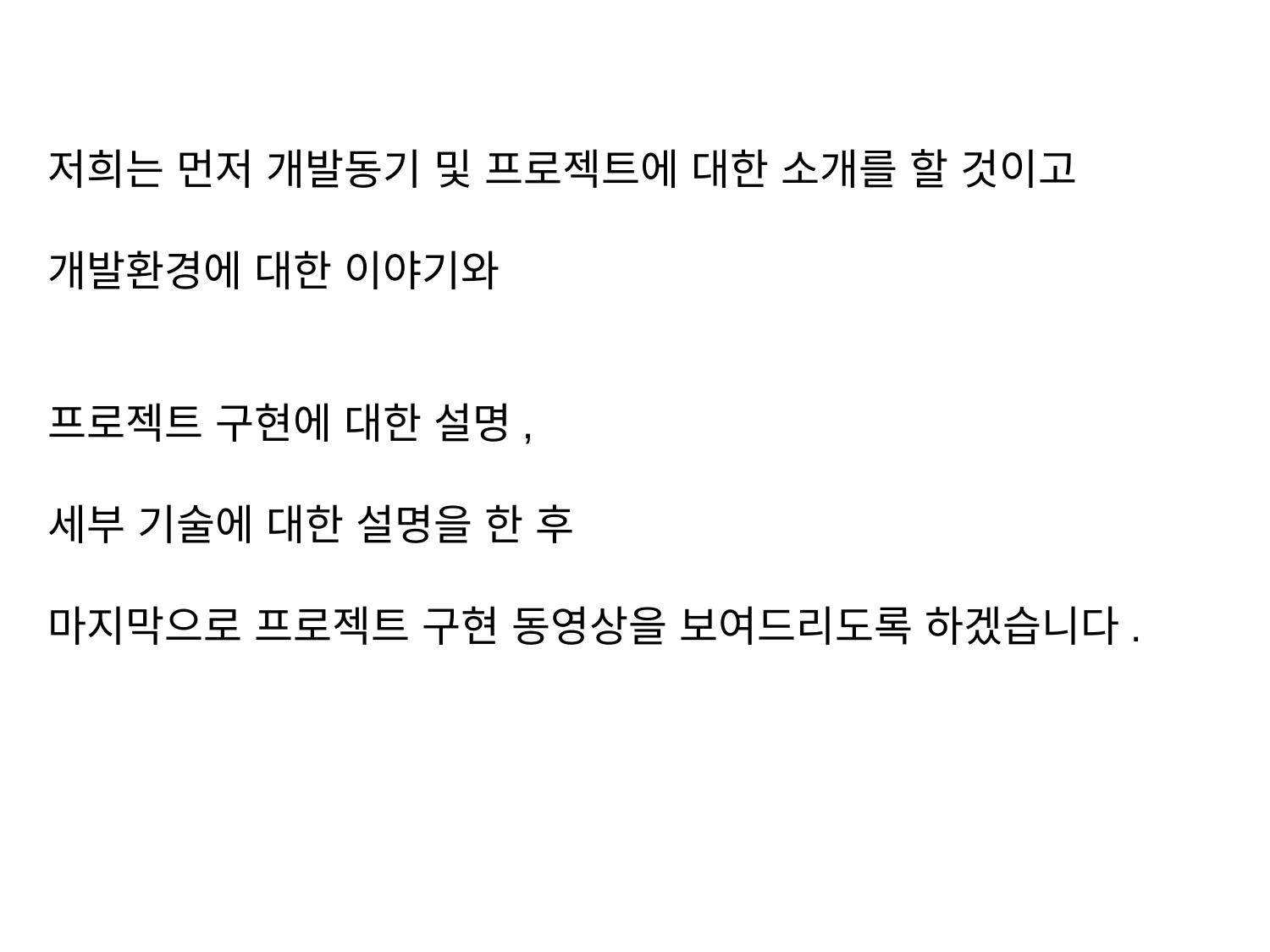

저희는 먼저 개발동기 및 프로젝트에 대한 소개를 할 것이고

개발환경에 대한 이야기와

프로젝트 구현에 대한 설명,

세부 기술에 대한 설명을 한 후

마지막으로 프로젝트 구현 동영상을 보여드리도록 하겠습니다.